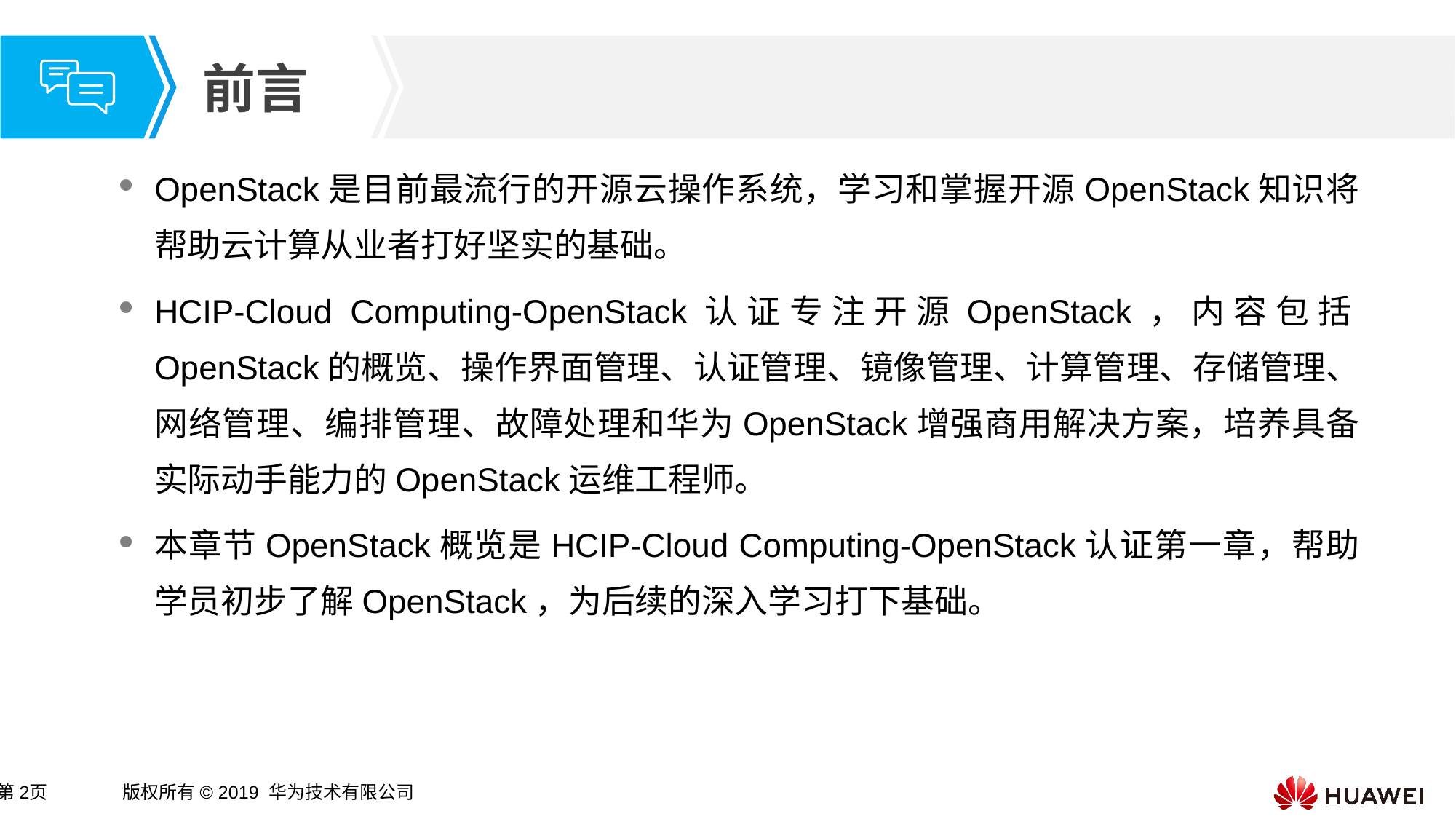

OpenStack是目前最流行的开源云操作系统，学习和掌握开源OpenStack知识将帮助云计算从业者打好坚实的基础。
HCIP-Cloud Computing-OpenStack认证专注开源OpenStack，内容包括OpenStack的概览、操作界面管理、认证管理、镜像管理、计算管理、存储管理、网络管理、编排管理、故障处理和华为OpenStack增强商用解决方案，培养具备实际动手能力的OpenStack运维工程师。
本章节OpenStack概览是HCIP-Cloud Computing-OpenStack认证第一章，帮助学员初步了解OpenStack，为后续的深入学习打下基础。